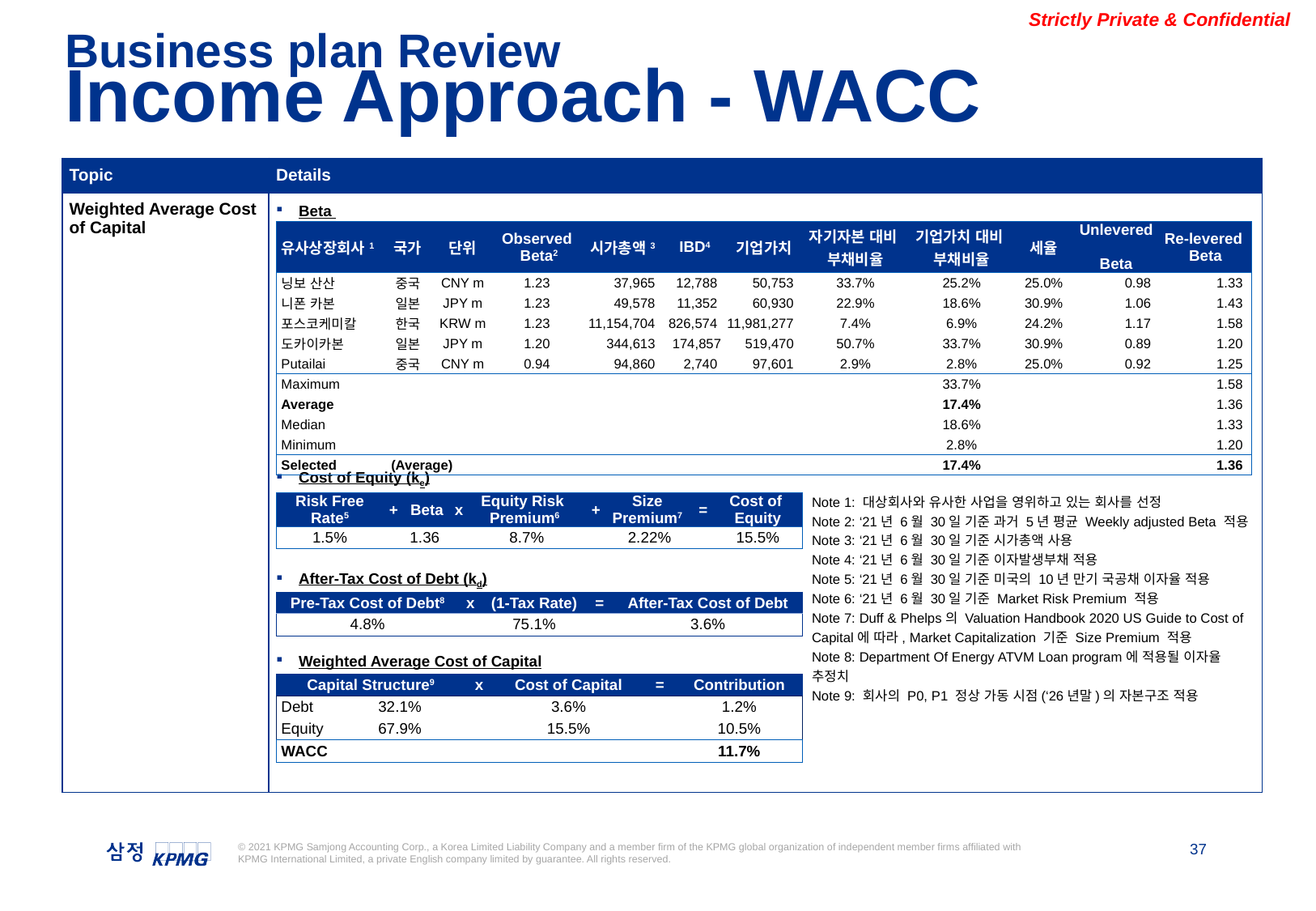

Business plan Review
Income Approach - WACC
| Topic | Details |
| --- | --- |
| Weighted Average Cost of Capital | Beta Cost of Equity (ke) After-Tax Cost of Debt (kd) Weighted Average Cost of Capital |
| 유사상장회사1 | 국가 | 단위 | Observed Beta2 | 시가총액3 | IBD4 | 기업가치 | 자기자본 대비 부채비율 | 기업가치 대비 부채비율 | 세율 | Unlevered Beta | Re-levered Beta |
| --- | --- | --- | --- | --- | --- | --- | --- | --- | --- | --- | --- |
| 닝보 산산 | 중국 | CNY m | 1.23 | 37,965 | 12,788 | 50,753 | 33.7% | 25.2% | 25.0% | 0.98 | 1.33 |
| 니폰 카본 | 일본 | JPY m | 1.23 | 49,578 | 11,352 | 60,930 | 22.9% | 18.6% | 30.9% | 1.06 | 1.43 |
| 포스코케미칼 | 한국 | KRW m | 1.23 | 11,154,704 | 826,574 | 11,981,277 | 7.4% | 6.9% | 24.2% | 1.17 | 1.58 |
| 도카이카본 | 일본 | JPY m | 1.20 | 344,613 | 174,857 | 519,470 | 50.7% | 33.7% | 30.9% | 0.89 | 1.20 |
| Putailai | 중국 | CNY m | 0.94 | 94,860 | 2,740 | 97,601 | 2.9% | 2.8% | 25.0% | 0.92 | 1.25 |
| Maximum |  |  |  |  |  |  |  | 33.7% |  |  | 1.58 |
| Average |  |  |  |  |  |  |  | 17.4% |  |  | 1.36 |
| Median |  |  |  |  |  |  |  | 18.6% |  |  | 1.33 |
| Minimum |  |  |  |  |  |  |  | 2.8% |  |  | 1.20 |
| Selected | (Average) |  |  |  |  |  |  | 17.4% |  |  | 1.36 |
Note 1: 대상회사와 유사한 사업을 영위하고 있는 회사를 선정
Note 2: ‘21년 6월 30일 기준 과거 5년 평균 Weekly adjusted Beta 적용
Note 3: ‘21년 6월 30일 기준 시가총액 사용
Note 4: ‘21년 6월 30일 기준 이자발생부채 적용
Note 5: ‘21년 6월 30일 기준 미국의 10년 만기 국공채 이자율 적용
Note 6: ‘21년 6월 30일 기준 Market Risk Premium 적용
Note 7: Duff & Phelps의 Valuation Handbook 2020 US Guide to Cost of Capital에 따라, Market Capitalization 기준 Size Premium 적용
Note 8: Department Of Energy ATVM Loan program에 적용될 이자율 추정치
Note 9: 회사의 P0, P1 정상 가동 시점(‘26년말)의 자본구조 적용
| Risk Free Rate5 | + | Beta | x | Equity Risk Premium6 | + | Size Premium7 | = | Cost of Equity |
| --- | --- | --- | --- | --- | --- | --- | --- | --- |
| 1.5% |  | 1.36 |  | 8.7% |  | 2.22% |  | 15.5% |
| Pre-Tax Cost of Debt8 | x | (1-Tax Rate) | = | After-Tax Cost of Debt |
| --- | --- | --- | --- | --- |
| 4.8% |  | 75.1% |  | 3.6% |
| Capital Structure9 |  | x | Cost of Capital | = | Contribution |
| --- | --- | --- | --- | --- | --- |
| Debt | 32.1% |  | 3.6% |  | 1.2% |
| Equity | 67.9% |  | 15.5% |  | 10.5% |
| WACC |  |  |  |  | 11.7% |